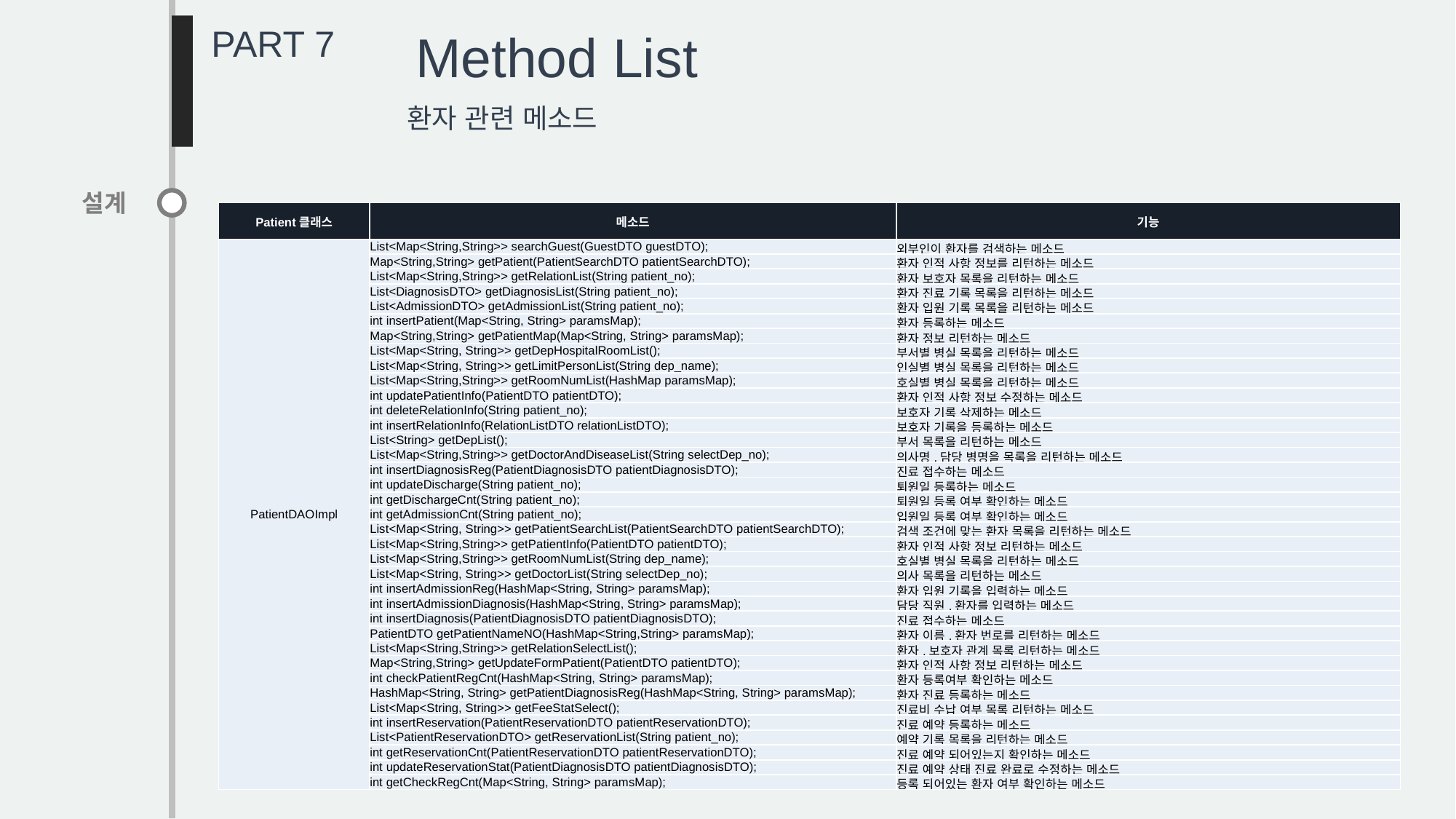

PART 7
Method List

환자 관련 메소드

설계

| Patient클래스 | 메소드 | 기능 |
| --- | --- | --- |
| PatientDAOImpl | List<Map<String,String>> searchGuest(GuestDTO guestDTO); | 외부인이 환자를 검색하는 메소드 |
|  | Map<String,String> getPatient(PatientSearchDTO patientSearchDTO); | 환자 인적 사항 정보를 리턴하는 메소드 |
|  | List<Map<String,String>> getRelationList(String patient\_no); | 환자 보호자 목록을 리턴하는 메소드 |
|  | List<DiagnosisDTO> getDiagnosisList(String patient\_no); | 환자 진료 기록 목록을 리턴하는 메소드 |
|  | List<AdmissionDTO> getAdmissionList(String patient\_no); | 환자 입원 기록 목록을 리턴하는 메소드 |
|  | int insertPatient(Map<String, String> paramsMap); | 환자 등록하는 메소드 |
|  | Map<String,String> getPatientMap(Map<String, String> paramsMap); | 환자 정보 리턴하는 메소드 |
|  | List<Map<String, String>> getDepHospitalRoomList(); | 부서별 병실 목록을 리턴하는 메소드 |
|  | List<Map<String, String>> getLimitPersonList(String dep\_name); | 인실별 병실 목록을 리턴하는 메소드 |
|  | List<Map<String,String>> getRoomNumList(HashMap paramsMap); | 호실별 병실 목록을 리턴하는 메소드 |
|  | int updatePatientInfo(PatientDTO patientDTO); | 환자 인적 사항 정보 수정하는 메소드 |
|  | int deleteRelationInfo(String patient\_no); | 보호자 기록 삭제하는 메소드 |
|  | int insertRelationInfo(RelationListDTO relationListDTO); | 보호자 기록을 등록하는 메소드 |
|  | List<String> getDepList(); | 부서 목록을 리턴하는 메소드 |
|  | List<Map<String,String>> getDoctorAndDiseaseList(String selectDep\_no); | 의사명,담당 병명을 목록을 리턴하는 메소드 |
|  | int insertDiagnosisReg(PatientDiagnosisDTO patientDiagnosisDTO); | 진료 접수하는 메소드 |
|  | int updateDischarge(String patient\_no); | 퇴원일 등록하는 메소드 |
|  | int getDischargeCnt(String patient\_no); | 퇴원일 등록 여부 확인하는 메소드 |
|  | int getAdmissionCnt(String patient\_no); | 입원일 등록 여부 확인하는 메소드 |
|  | List<Map<String, String>> getPatientSearchList(PatientSearchDTO patientSearchDTO); | 검색 조건에 맞는 환자 목록을 리턴하는 메소드 |
|  | List<Map<String,String>> getPatientInfo(PatientDTO patientDTO); | 환자 인적 사항 정보 리턴하는 메소드 |
|  | List<Map<String,String>> getRoomNumList(String dep\_name); | 호실별 병실 목록을 리턴하는 메소드 |
|  | List<Map<String, String>> getDoctorList(String selectDep\_no); | 의사 목록을 리턴하는 메소드 |
|  | int insertAdmissionReg(HashMap<String, String> paramsMap); | 환자 입원 기록을 입력하는 메소드 |
|  | int insertAdmissionDiagnosis(HashMap<String, String> paramsMap); | 담당 직원,환자를 입력하는 메소드 |
|  | int insertDiagnosis(PatientDiagnosisDTO patientDiagnosisDTO); | 진료 접수하는 메소드 |
|  | PatientDTO getPatientNameNO(HashMap<String,String> paramsMap); | 환자 이름,환자 번로를 리턴하는 메소드 |
|  | List<Map<String,String>> getRelationSelectList(); | 환자,보호자 관계 목록 리턴하는 메소드 |
|  | Map<String,String> getUpdateFormPatient(PatientDTO patientDTO); | 환자 인적 사항 정보 리턴하는 메소드 |
|  | int checkPatientRegCnt(HashMap<String, String> paramsMap); | 환자 등록여부 확인하는 메소드 |
|  | HashMap<String, String> getPatientDiagnosisReg(HashMap<String, String> paramsMap); | 환자 진료 등록하는 메소드 |
|  | List<Map<String, String>> getFeeStatSelect(); | 진료비 수납 여부 목록 리턴하는 메소드 |
|  | int insertReservation(PatientReservationDTO patientReservationDTO); | 진료 예약 등록하는 메소드 |
|  | List<PatientReservationDTO> getReservationList(String patient\_no); | 예약 기록 목록을 리턴하는 메소드 |
|  | int getReservationCnt(PatientReservationDTO patientReservationDTO); | 진료 예약 되어있는지 확인하는 메소드 |
|  | int updateReservationStat(PatientDiagnosisDTO patientDiagnosisDTO); | 진료 예약 상태 진료 완료로 수정하는 메소드 |
|  | int getCheckRegCnt(Map<String, String> paramsMap); | 등록 되어있는 환자 여부 확인하는 메소드 |